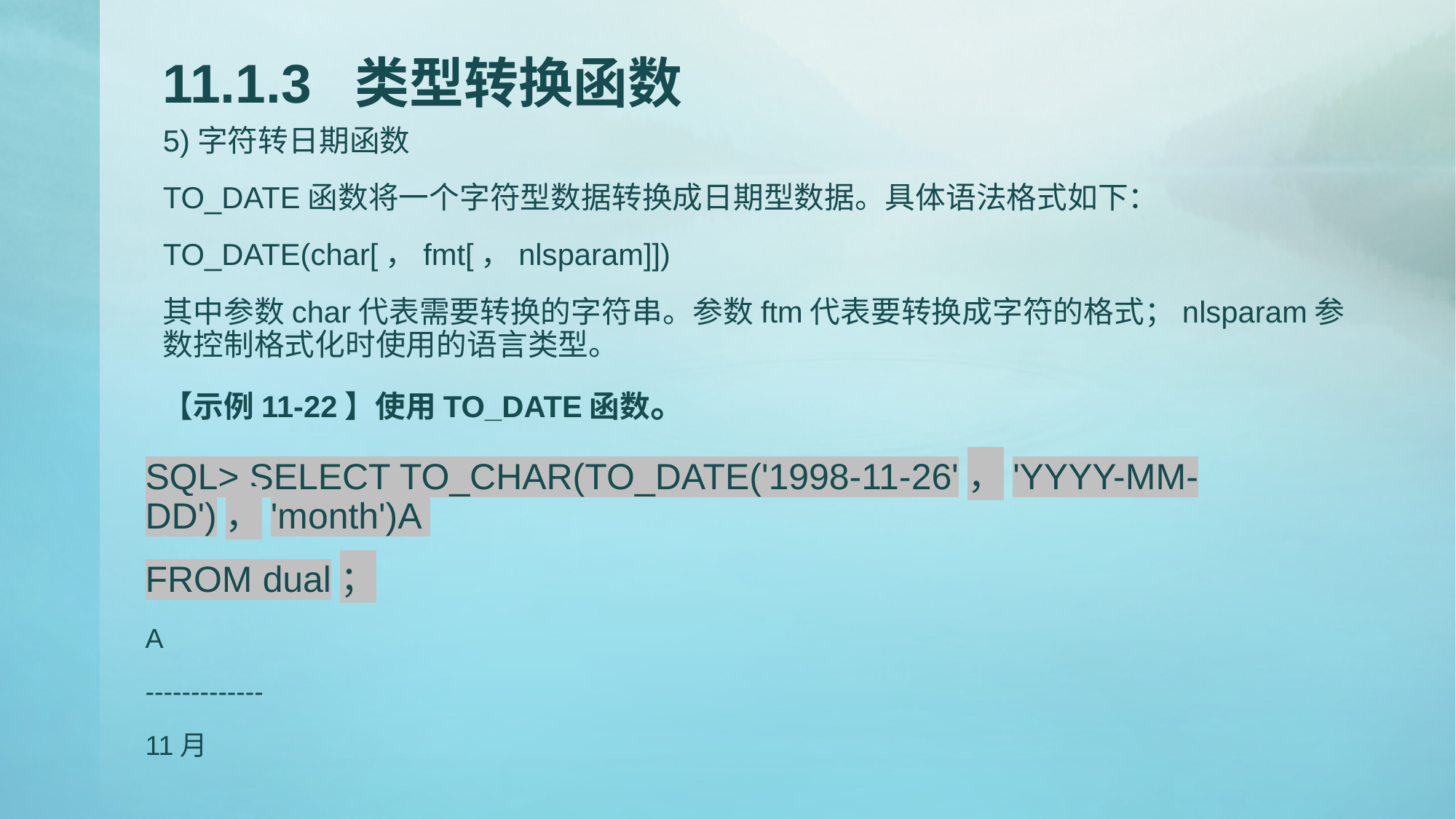

# 11.1.3  类型转换函数
5)字符转日期函数
TO_DATE函数将一个字符型数据转换成日期型数据。具体语法格式如下：
TO_DATE(char[，fmt[，nlsparam]])
其中参数char代表需要转换的字符串。参数ftm代表要转换成字符的格式；nlsparam参数控制格式化时使用的语言类型。
【示例11-22】使用TO_DATE函数。
SQL> SELECT TO_CHAR(TO_DATE('1998-11-26'，'YYYY-MM-DD')，'month')A
FROM dual；
A
-------------
11月